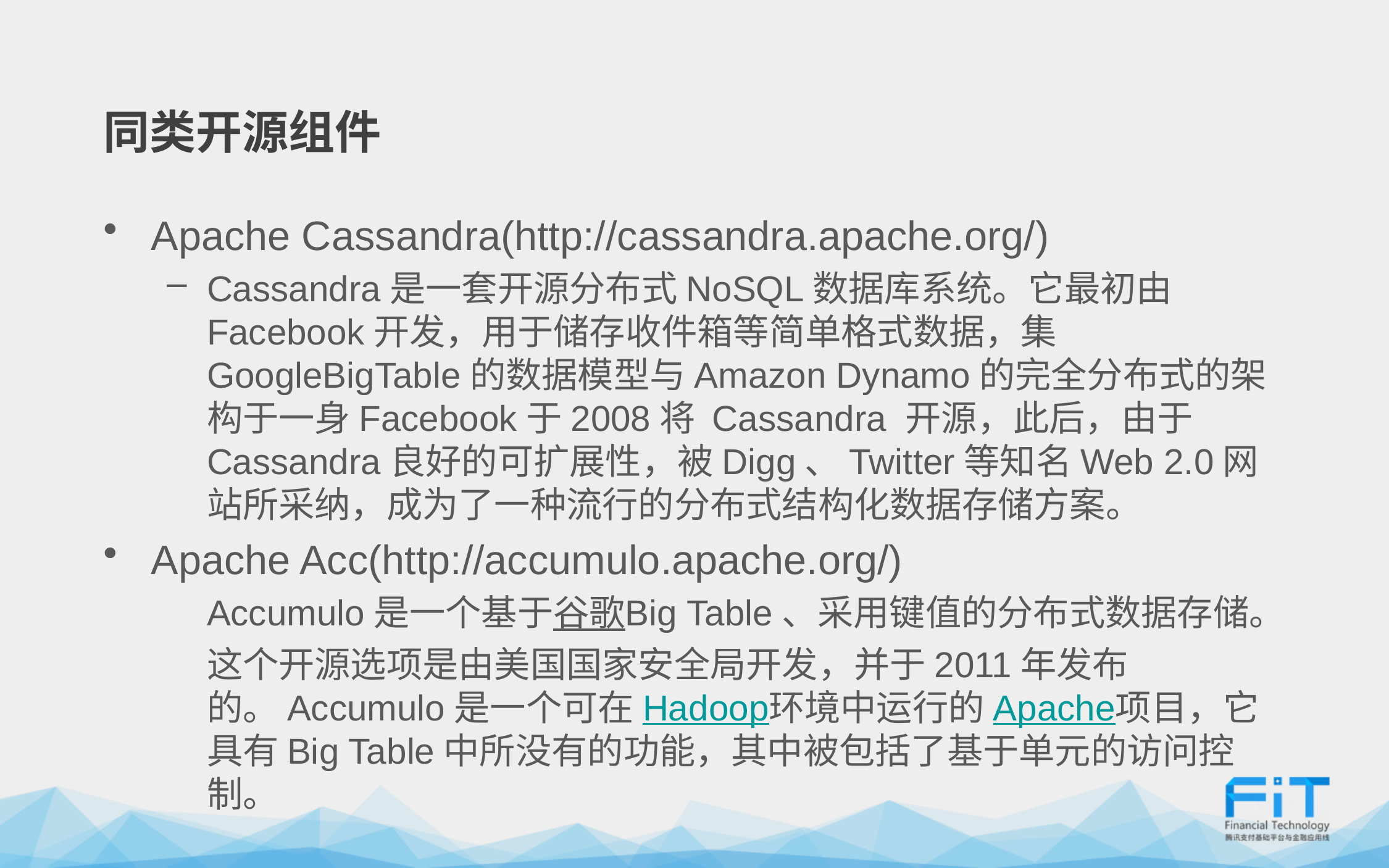

# 同类开源组件
Apache Cassandra(http://cassandra.apache.org/)
Cassandra是一套开源分布式NoSQL数据库系统。它最初由Facebook开发，用于储存收件箱等简单格式数据，集GoogleBigTable的数据模型与Amazon Dynamo的完全分布式的架构于一身Facebook于2008将 Cassandra 开源，此后，由于Cassandra良好的可扩展性，被Digg、Twitter等知名Web 2.0网站所采纳，成为了一种流行的分布式结构化数据存储方案。
Apache Acc(http://accumulo.apache.org/)
	Accumulo是一个基于谷歌Big Table、采用键值的分布式数据存储。这个开源选项是由美国国家安全局开发，并于2011年发布的。Accumulo是一个可在Hadoop环境中运行的Apache项目，它具有Big Table中所没有的功能，其中被包括了基于单元的访问控制。